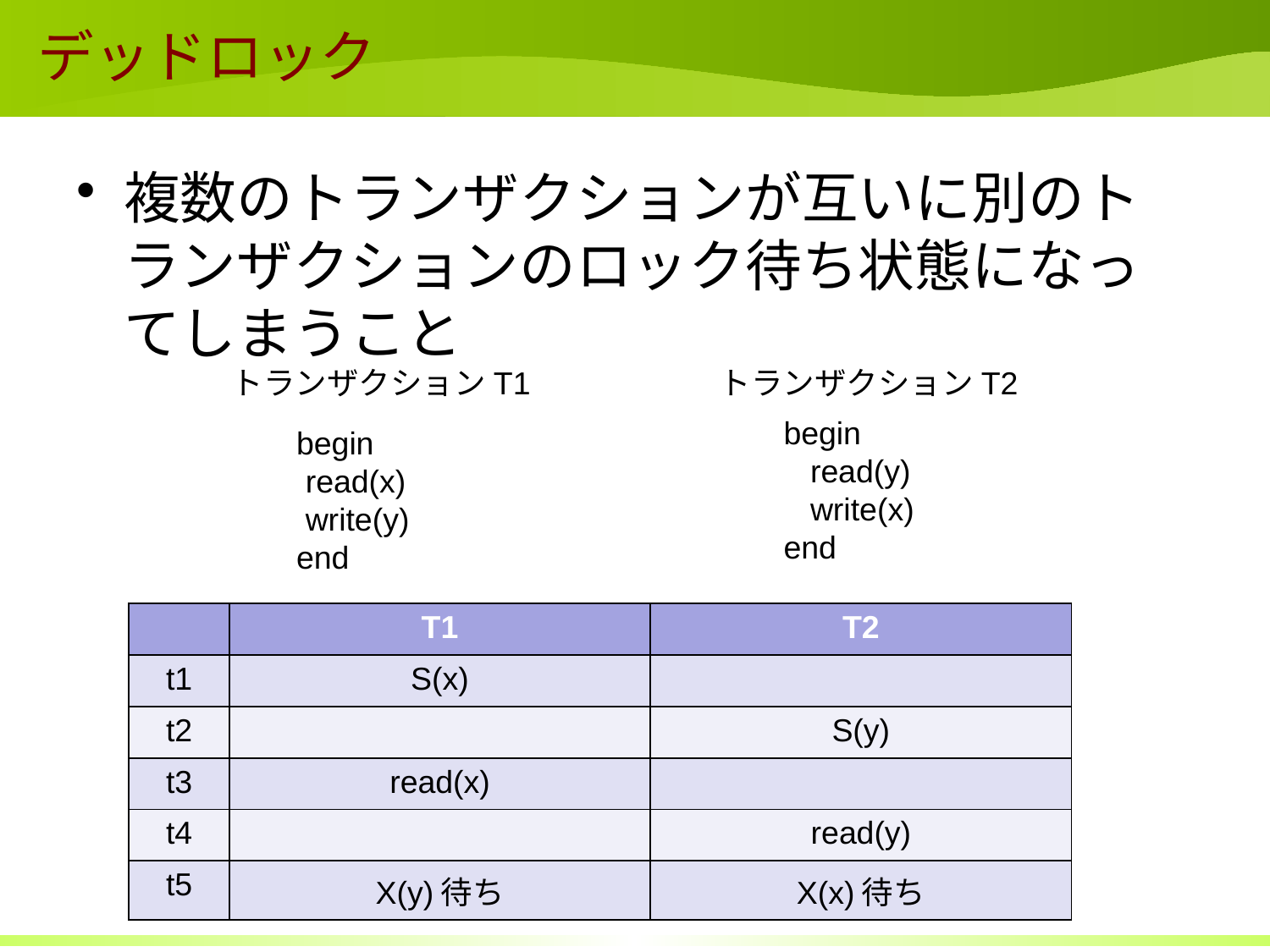

# デッドロック
複数のトランザクションが互いに別のトランザクションのロック待ち状態になってしまうこと
トランザクションT1
トランザクションT2
begin
   read(y)
   write(x)
end
begin
 read(x)
 write(y)
end
|  | T1 | T2 |
| --- | --- | --- |
| t1 | S(x) |  |
| t2 |  | S(y) |
| t3 | read(x) |  |
| t4 |  | read(y) |
| t5 | X(y)待ち | X(x)待ち |